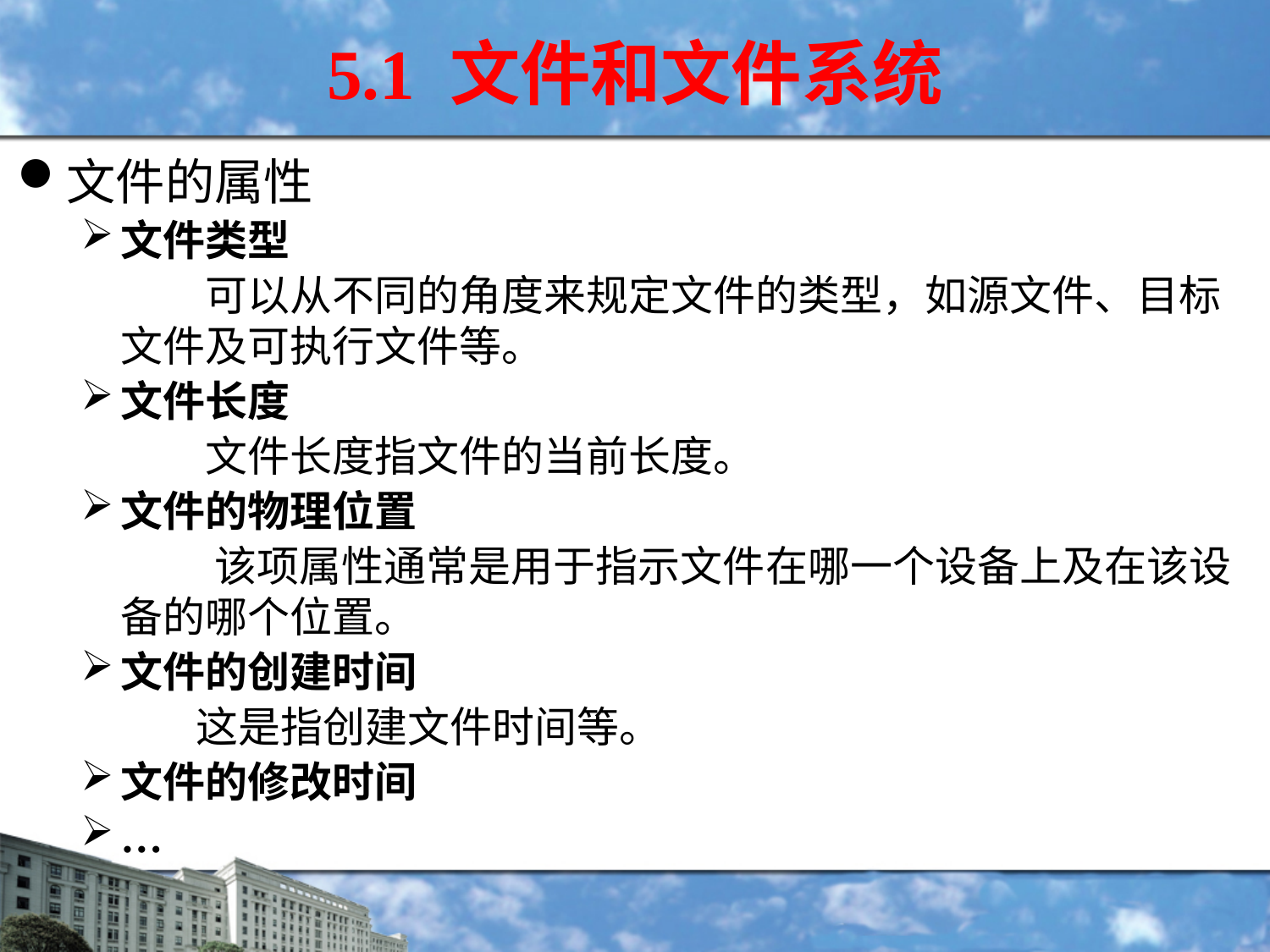

5.1 文件和文件系统
文件的属性
文件类型
            可以从不同的角度来规定文件的类型，如源文件、目标文件及可执行文件等。
文件长度
            文件长度指文件的当前长度。
文件的物理位置
             该项属性通常是用于指示文件在哪一个设备上及在该设备的哪个位置。
文件的创建时间
           这是指创建文件时间等。
文件的修改时间
…